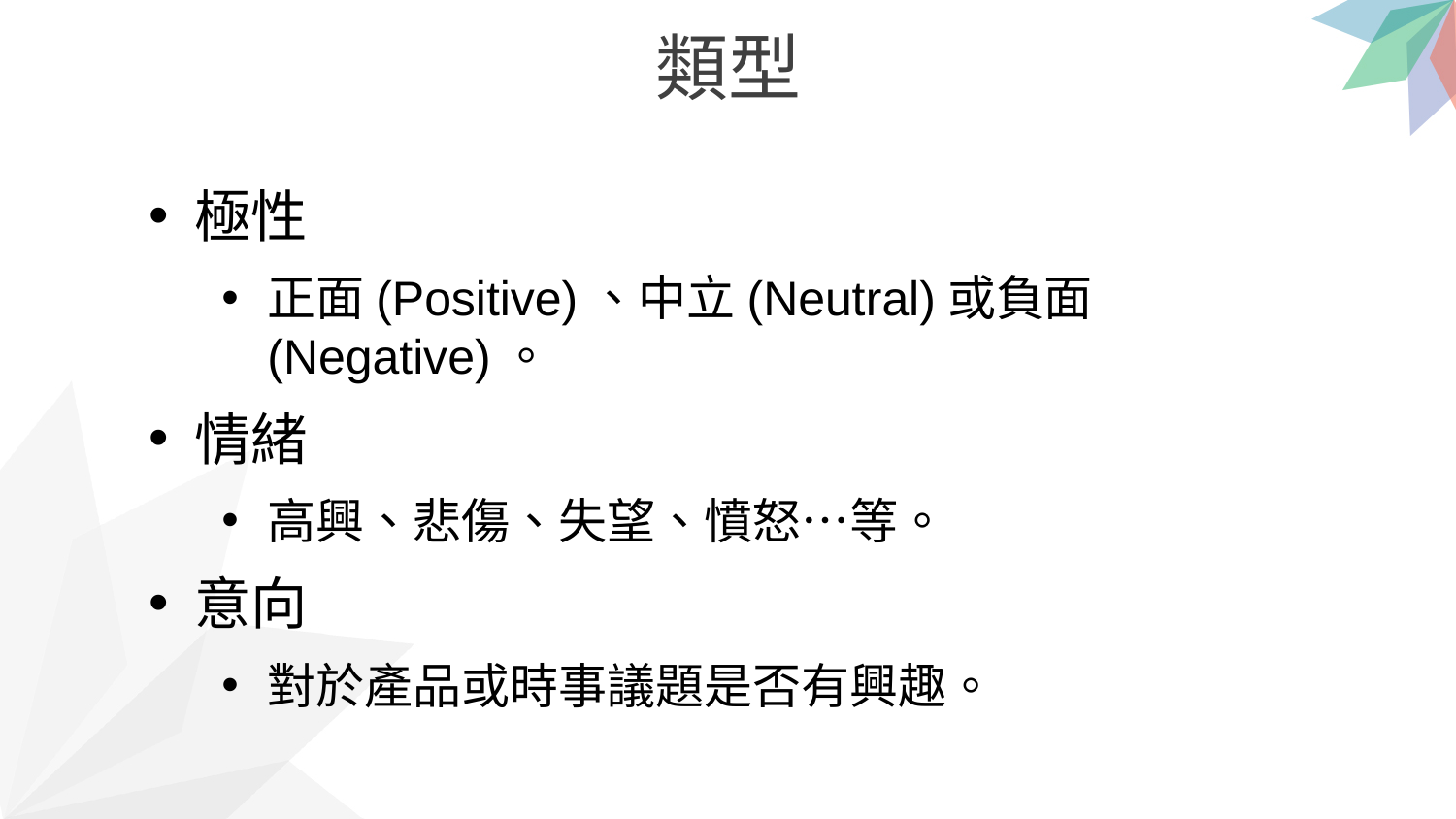

類型
極性

正面(Positive)、中立(Neutral)或負面(Negative)。

情緒

高興、悲傷、失望、憤怒…等。

意向

對於產品或時事議題是否有興趣。